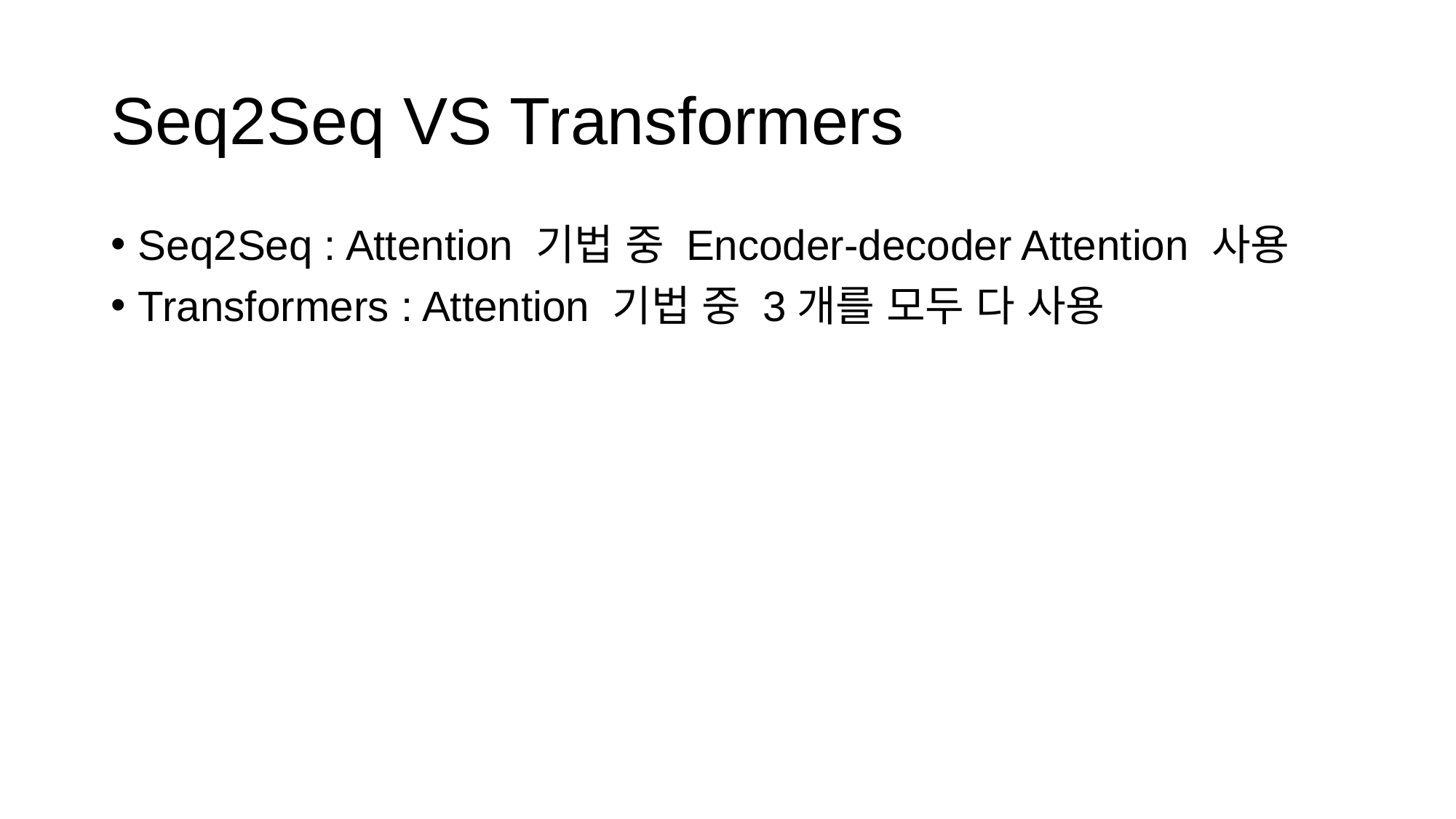

# Seq2Seq VS Transformers
Seq2Seq : Attention 기법 중 Encoder-decoder Attention 사용
Transformers : Attention 기법 중 3개를 모두 다 사용